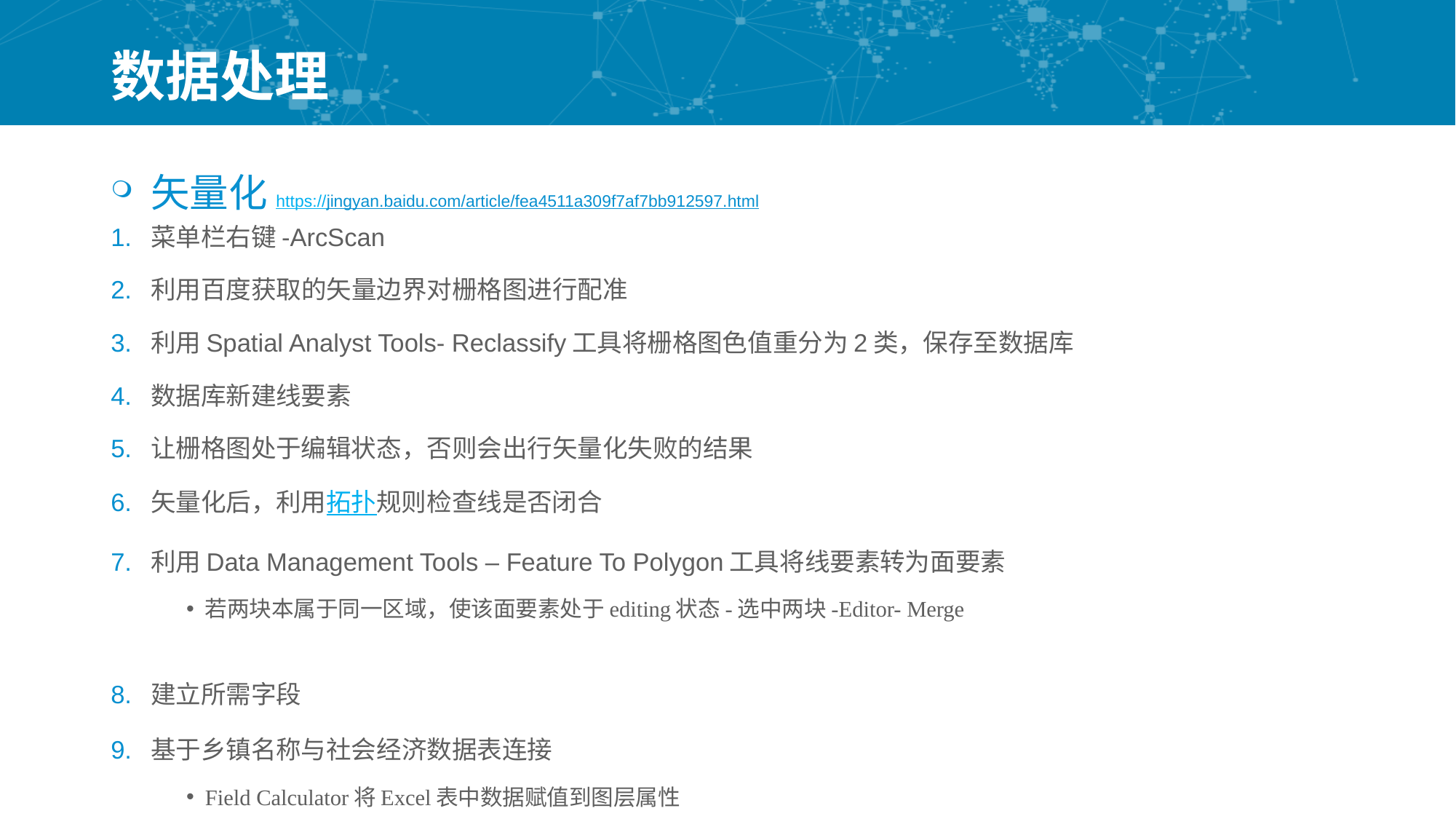

# 数据处理
矢量化https://jingyan.baidu.com/article/fea4511a309f7af7bb912597.html
菜单栏右键-ArcScan
利用百度获取的矢量边界对栅格图进行配准
利用Spatial Analyst Tools- Reclassify工具将栅格图色值重分为2类，保存至数据库
数据库新建线要素
让栅格图处于编辑状态，否则会出行矢量化失败的结果
矢量化后，利用拓扑规则检查线是否闭合
利用Data Management Tools – Feature To Polygon工具将线要素转为面要素
若两块本属于同一区域，使该面要素处于editing状态-选中两块-Editor- Merge

建立所需字段
基于乡镇名称与社会经济数据表连接
Field Calculator将Excel表中数据赋值到图层属性